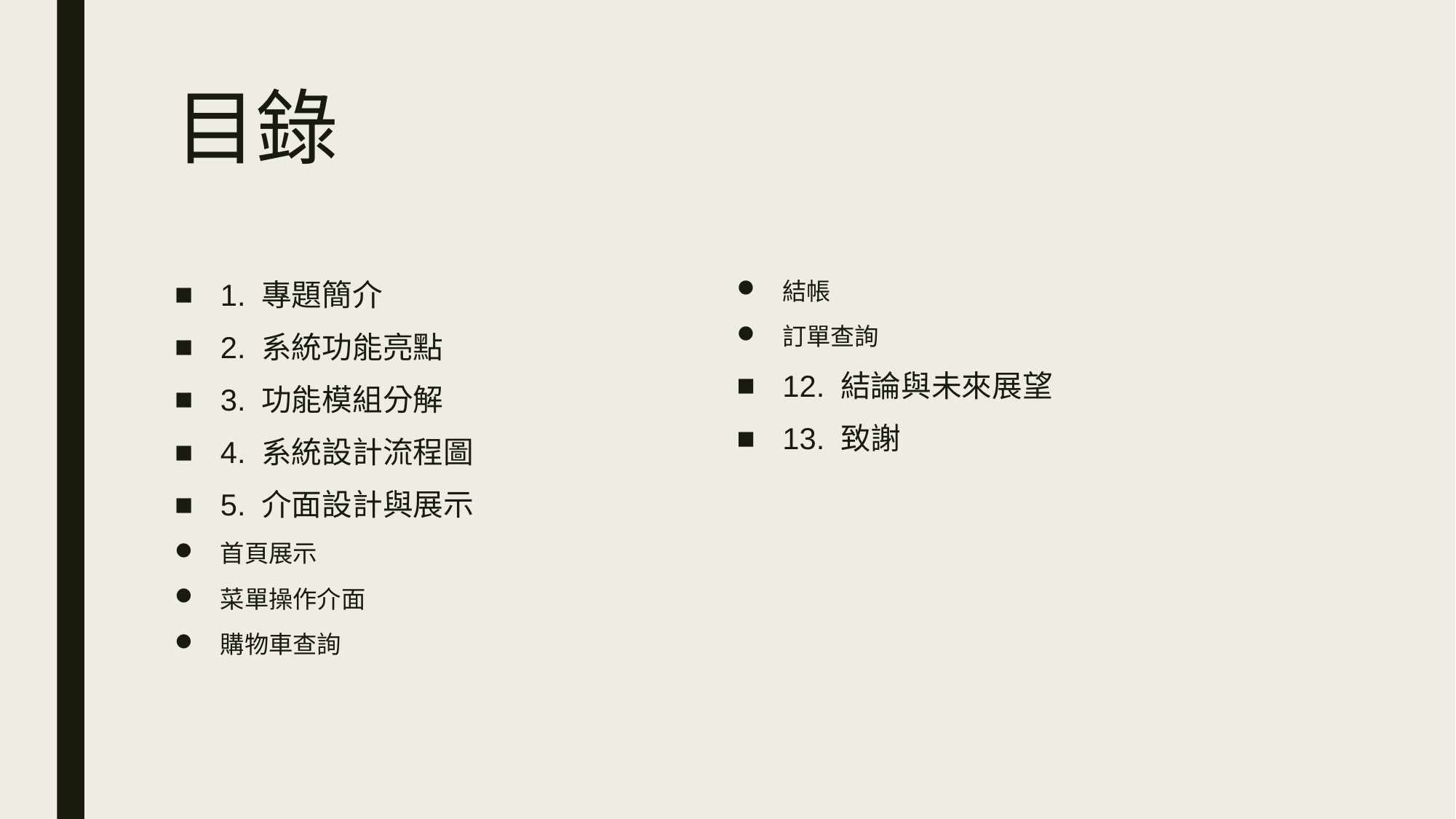

# 目錄
1. 專題簡介
2. 系統功能亮點
3. 功能模組分解
4. 系統設計流程圖
5. 介面設計與展示
首頁展示
菜單操作介面
購物車查詢
結帳
訂單查詢
12. 結論與未來展望
13. 致謝